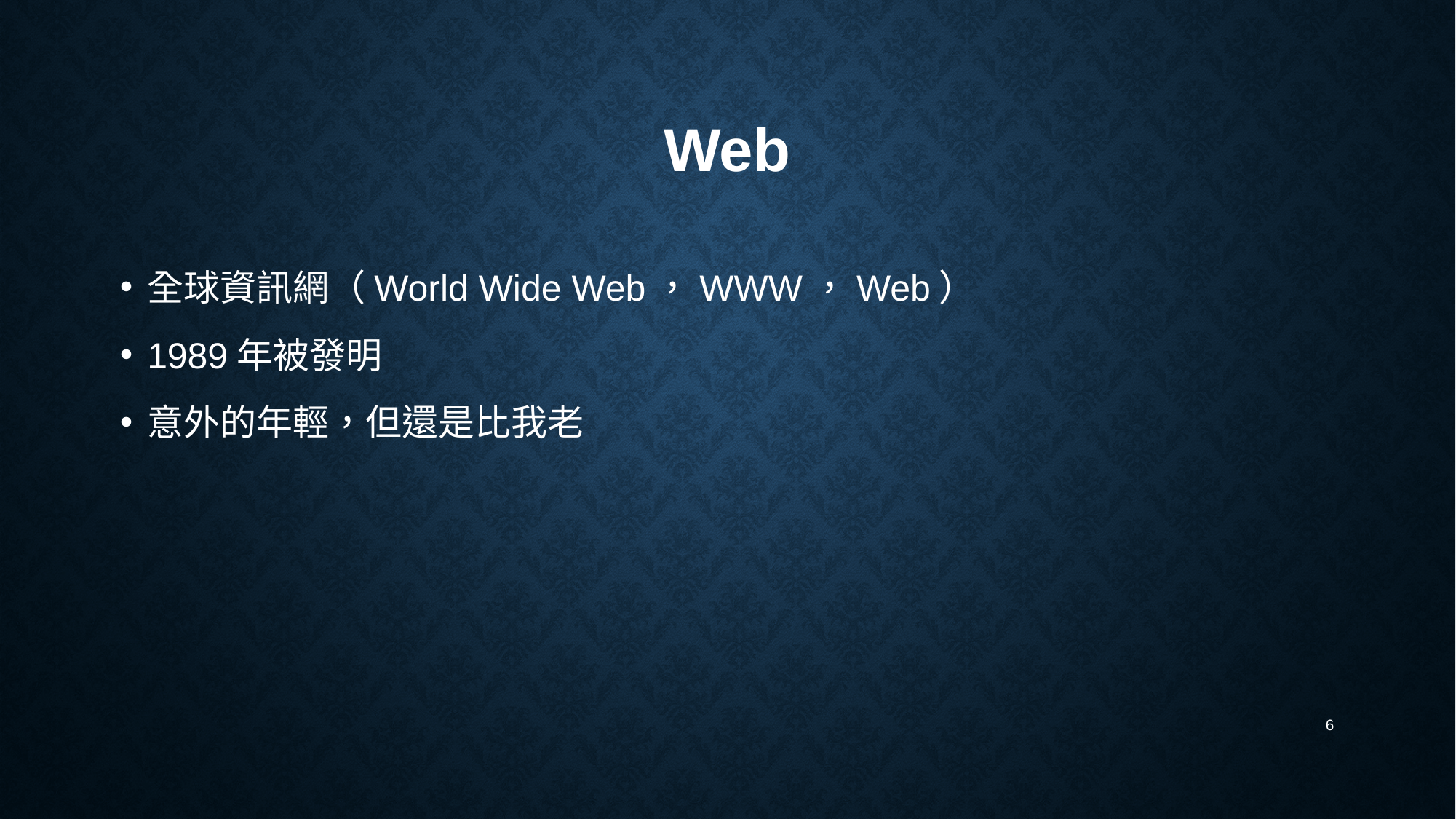

# Web
全球資訊網（World Wide Web，WWW，Web）
1989年被發明
意外的年輕，但還是比我老
6